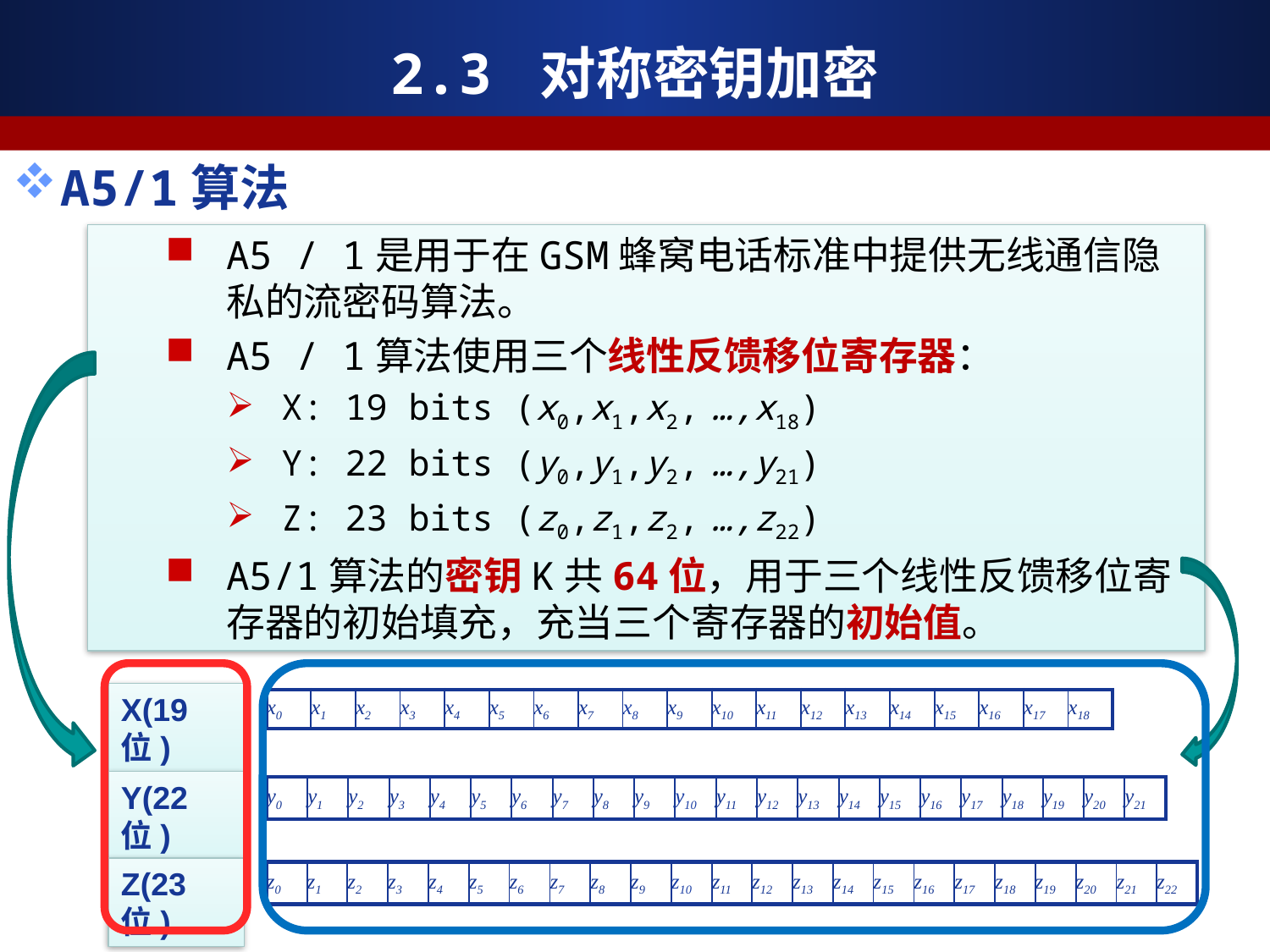

2.3 对称密钥加密
A5/1算法
A5 / 1是用于在GSM蜂窝电话标准中提供无线通信隐私的流密码算法。
A5 / 1算法使用三个线性反馈移位寄存器：
X: 19 bits (x0,x1,x2, …,x18)
Y: 22 bits (y0,y1,y2, …,y21)
Z: 23 bits (z0,z1,z2, …,z22)
A5/1算法的密钥K共64位，用于三个线性反馈移位寄存器的初始填充，充当三个寄存器的初始值。

X(19位)
| x0 | x1 | x2 | x3 | x4 | x5 | x6 | x7 | x8 | x9 | x10 | x11 | x12 | x13 | x14 | x15 | x16 | x17 | x18 |
| --- | --- | --- | --- | --- | --- | --- | --- | --- | --- | --- | --- | --- | --- | --- | --- | --- | --- | --- |
Y(22位)
| y0 | y1 | y2 | y3 | y4 | y5 | y6 | y7 | y8 | y9 | y10 | y11 | y12 | y13 | y14 | y15 | y16 | y17 | y18 | y19 | y20 | y21 |
| --- | --- | --- | --- | --- | --- | --- | --- | --- | --- | --- | --- | --- | --- | --- | --- | --- | --- | --- | --- | --- | --- |
Z(23位)
| z0 | z1 | z2 | z3 | z4 | z5 | z6 | z7 | z8 | z9 | z10 | z11 | z12 | z13 | z14 | z15 | z16 | z17 | z18 | z19 | z20 | z21 | z22 |
| --- | --- | --- | --- | --- | --- | --- | --- | --- | --- | --- | --- | --- | --- | --- | --- | --- | --- | --- | --- | --- | --- | --- |
28